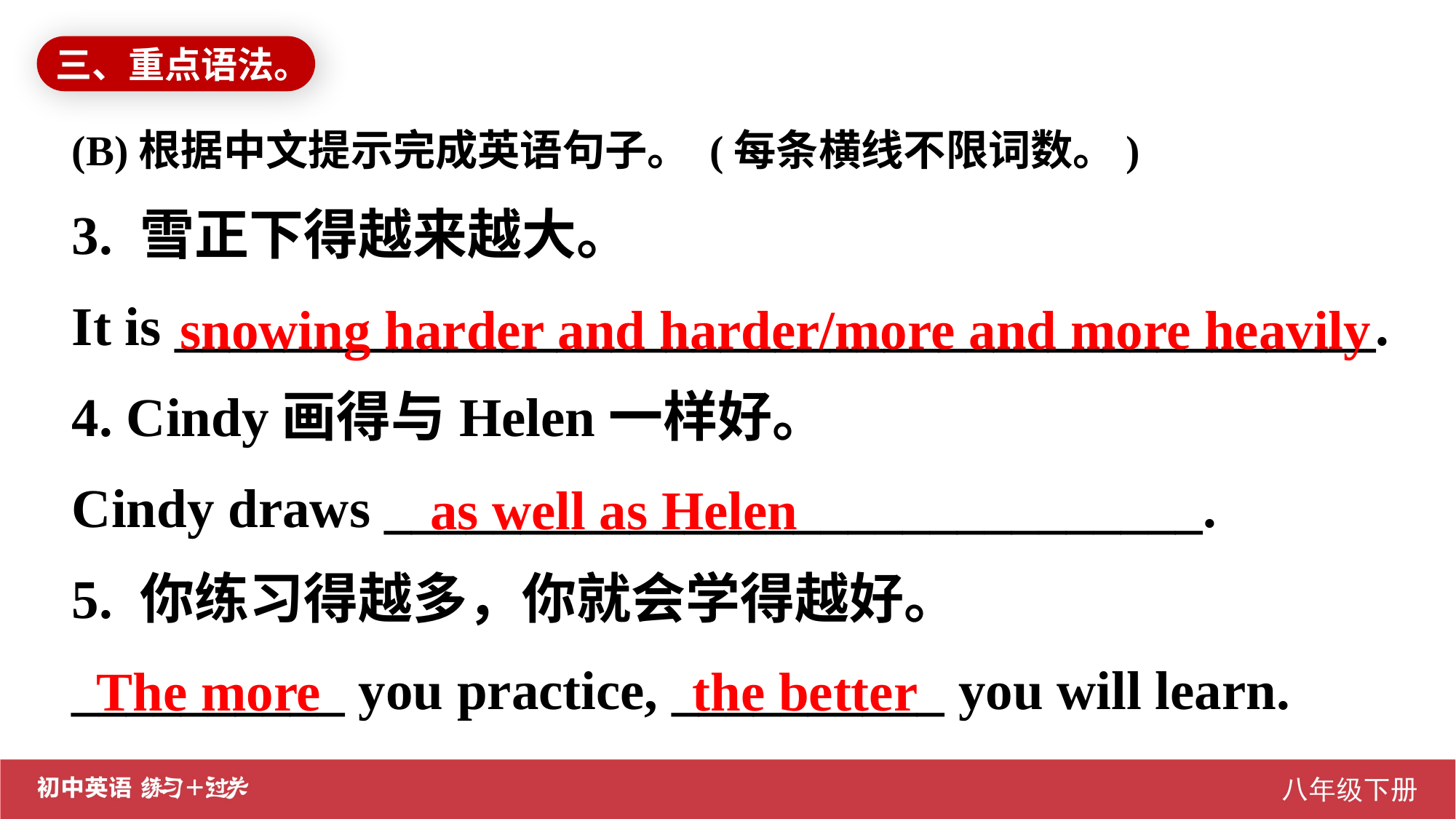

三、重点语法。
(B)根据中文提示完成英语句子。 (每条横线不限词数。)
3. 雪正下得越来越大。
It is ____________________________________________.
4. Cindy画得与Helen一样好。
Cindy draws ______________________________.
5. 你练习得越多，你就会学得越好。
__________ you practice, __________ you will learn.
snowing harder and harder/more and more heavily
as well as Helen
the better
The more